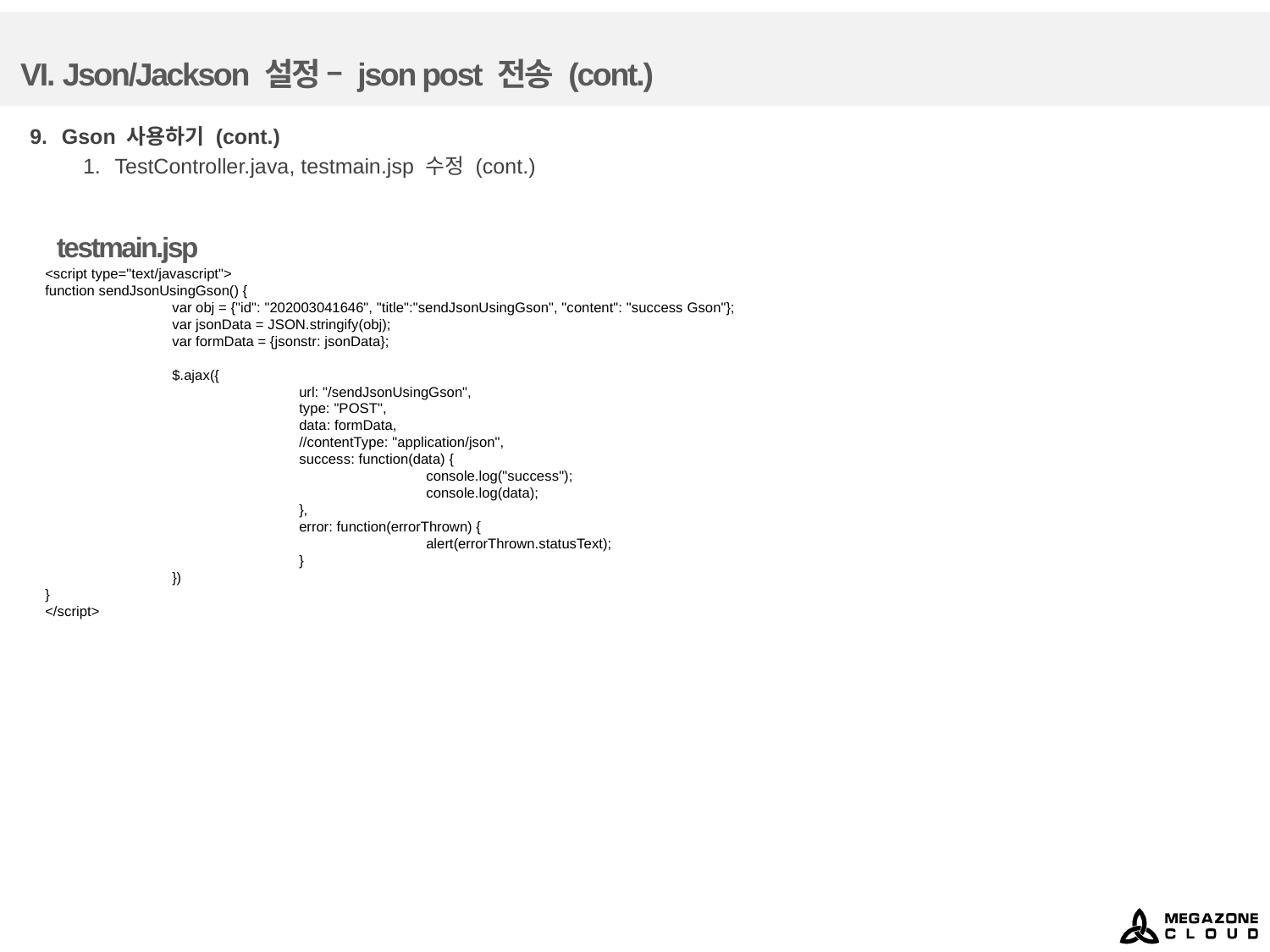

# VI. Json/Jackson 설정 – json post 전송 (cont.)
Gson 사용하기 (cont.)
TestController.java, testmain.jsp 수정 (cont.)

testmain.jsp
<script type="text/javascript">
function sendJsonUsingGson() {
	var obj = {"id": "202003041646", "title":"sendJsonUsingGson", "content": "success Gson"};
	var jsonData = JSON.stringify(obj);
	var formData = {jsonstr: jsonData};

	$.ajax({
		url: "/sendJsonUsingGson",
		type: "POST",
		data: formData,
		//contentType: "application/json",
		success: function(data) {
			console.log("success");
			console.log(data);
		},
		error: function(errorThrown) {
			alert(errorThrown.statusText);
		}
	})
}
</script>